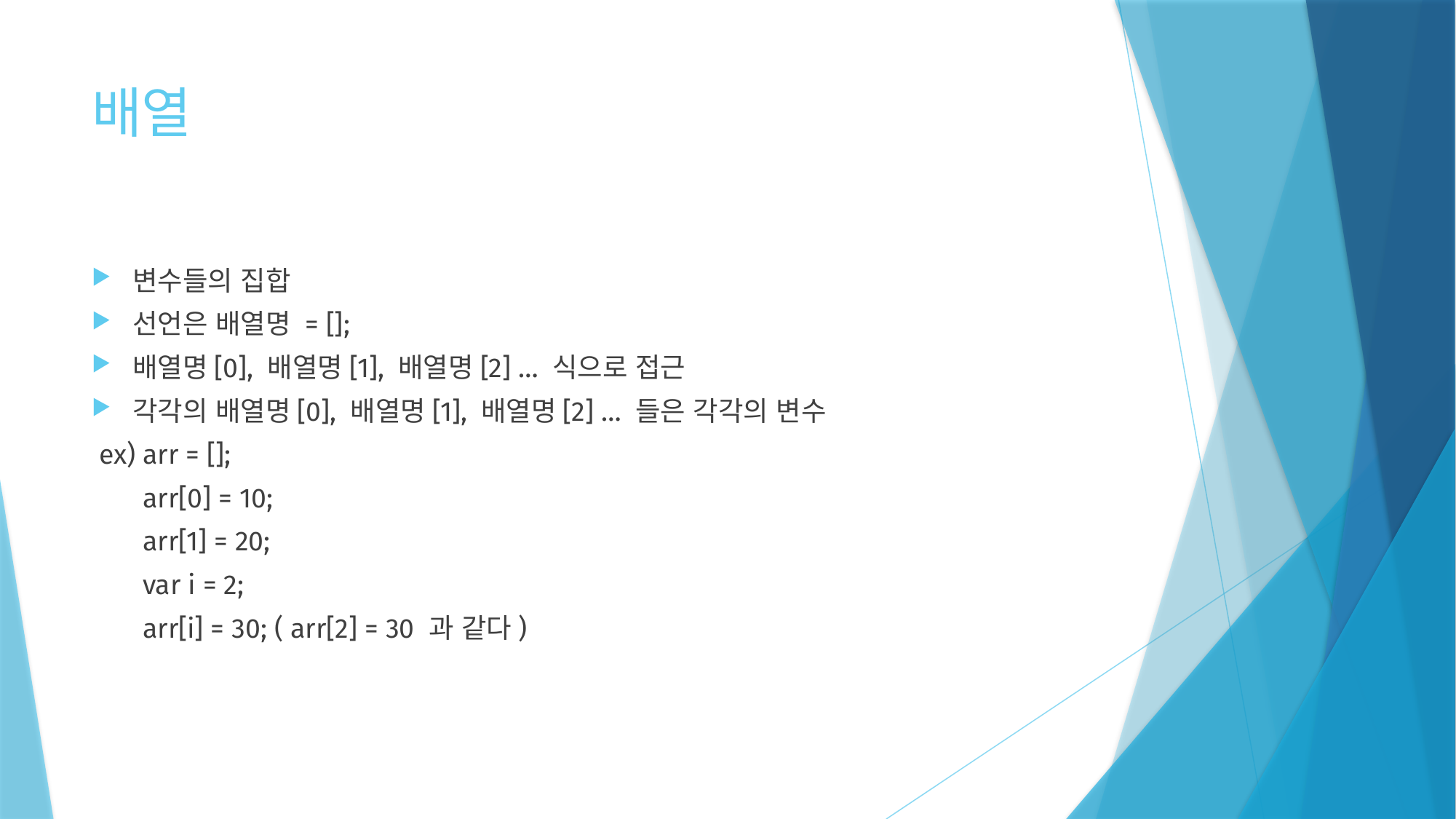

# 배열
변수들의 집합
선언은 배열명 = [];
배열명[0], 배열명[1], 배열명[2] … 식으로 접근
각각의 배열명[0], 배열명[1], 배열명[2] … 들은 각각의 변수
 ex) arr = [];
       arr[0] = 10;
       arr[1] = 20;
       var i = 2;
       arr[i] = 30; ( arr[2] = 30 과 같다)